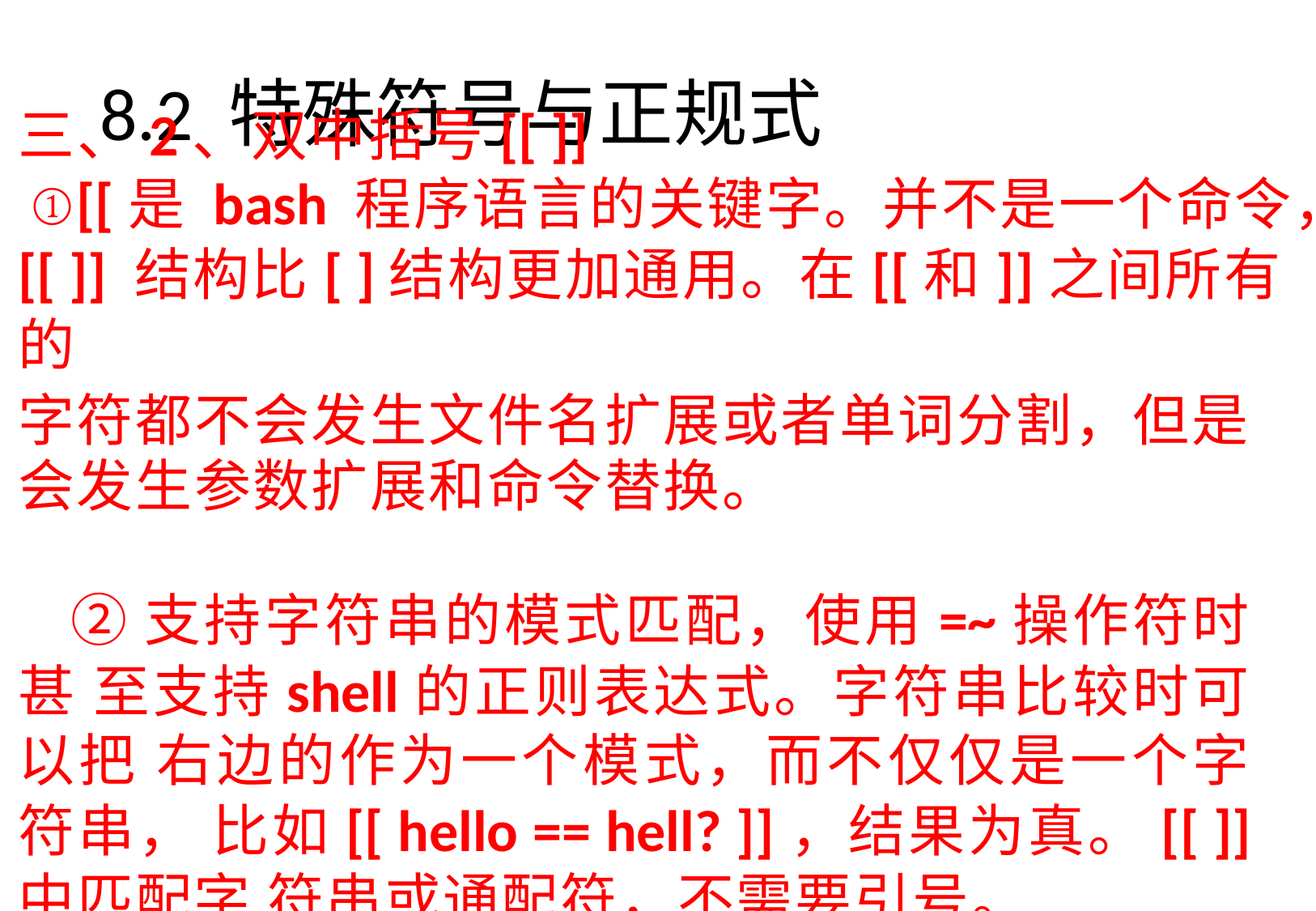

# 8.2 特殊符号与正规式
三、2、双中括号[[ ]]
①[[是 bash 程序语言的关键字。并不是一个命令，
[[ ]] 结构比[ ]结构更加通用。在[[和]]之间所有的
字符都不会发生文件名扩展或者单词分割，但是 会发生参数扩展和命令替换。

②支持字符串的模式匹配，使用=~操作符时甚 至支持shell的正则表达式。字符串比较时可以把 右边的作为一个模式，而不仅仅是一个字符串， 比如[[ hello == hell? ]]，结果为真。[[ ]] 中匹配字 符串或通配符，不需要引号。